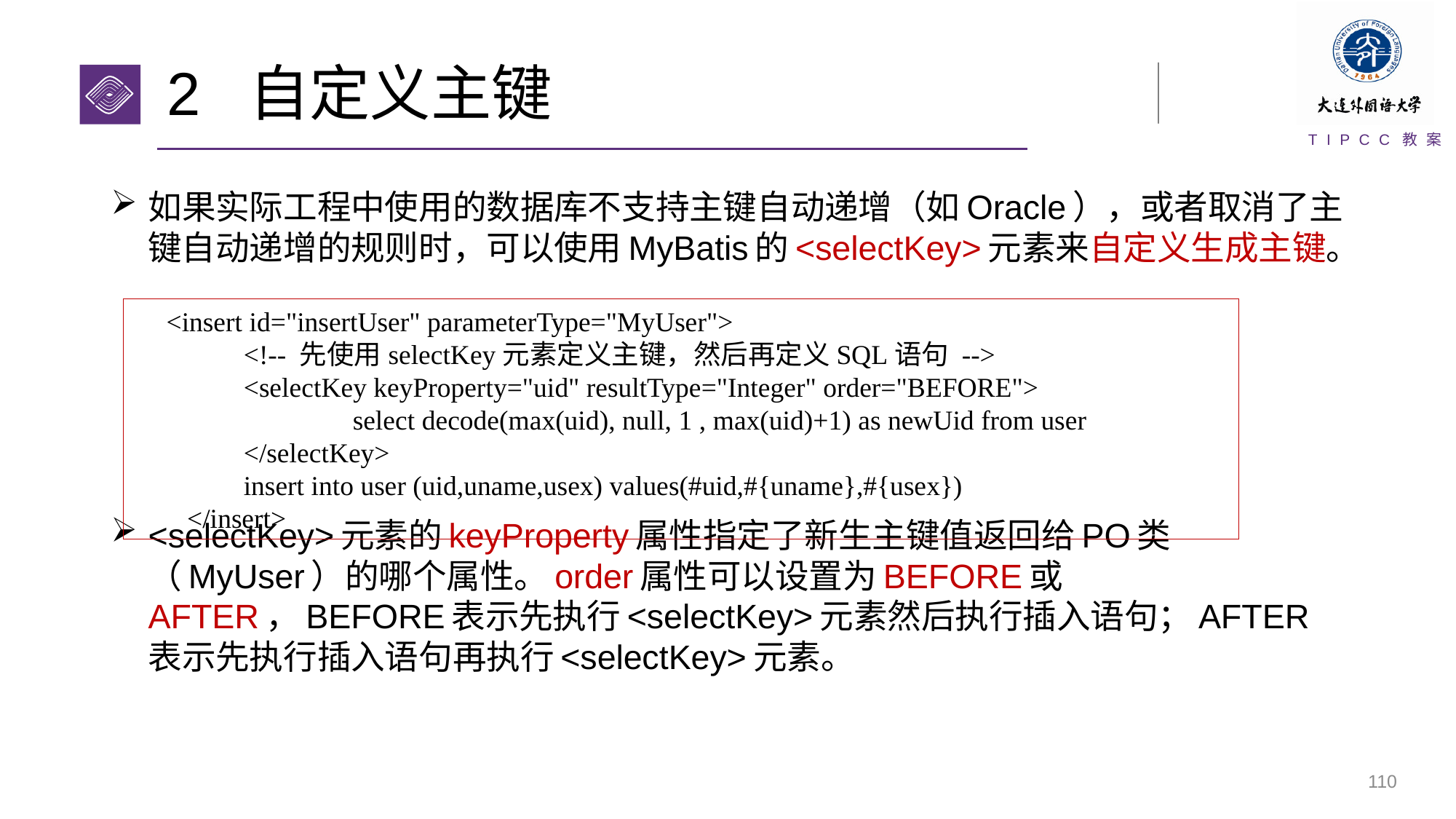

# 2  自定义主键
如果实际工程中使用的数据库不支持主键自动递增（如Oracle），或者取消了主键自动递增的规则时，可以使用MyBatis的<selectKey>元素来自定义生成主键。

<selectKey>元素的keyProperty属性指定了新生主键值返回给PO类（MyUser）的哪个属性。order属性可以设置为BEFORE或AFTER，BEFORE表示先执行<selectKey>元素然后执行插入语句；AFTER表示先执行插入语句再执行<selectKey>元素。
<insert id="insertUser" parameterType="MyUser">
	<!-- 先使用selectKey元素定义主键，然后再定义SQL语句 -->
	<selectKey keyProperty="uid" resultType="Integer" order="BEFORE">
		select decode(max(uid), null, 1 , max(uid)+1) as newUid from user
	</selectKey>
	insert into user (uid,uname,usex) values(#uid,#{uname},#{usex})
   </insert>
110